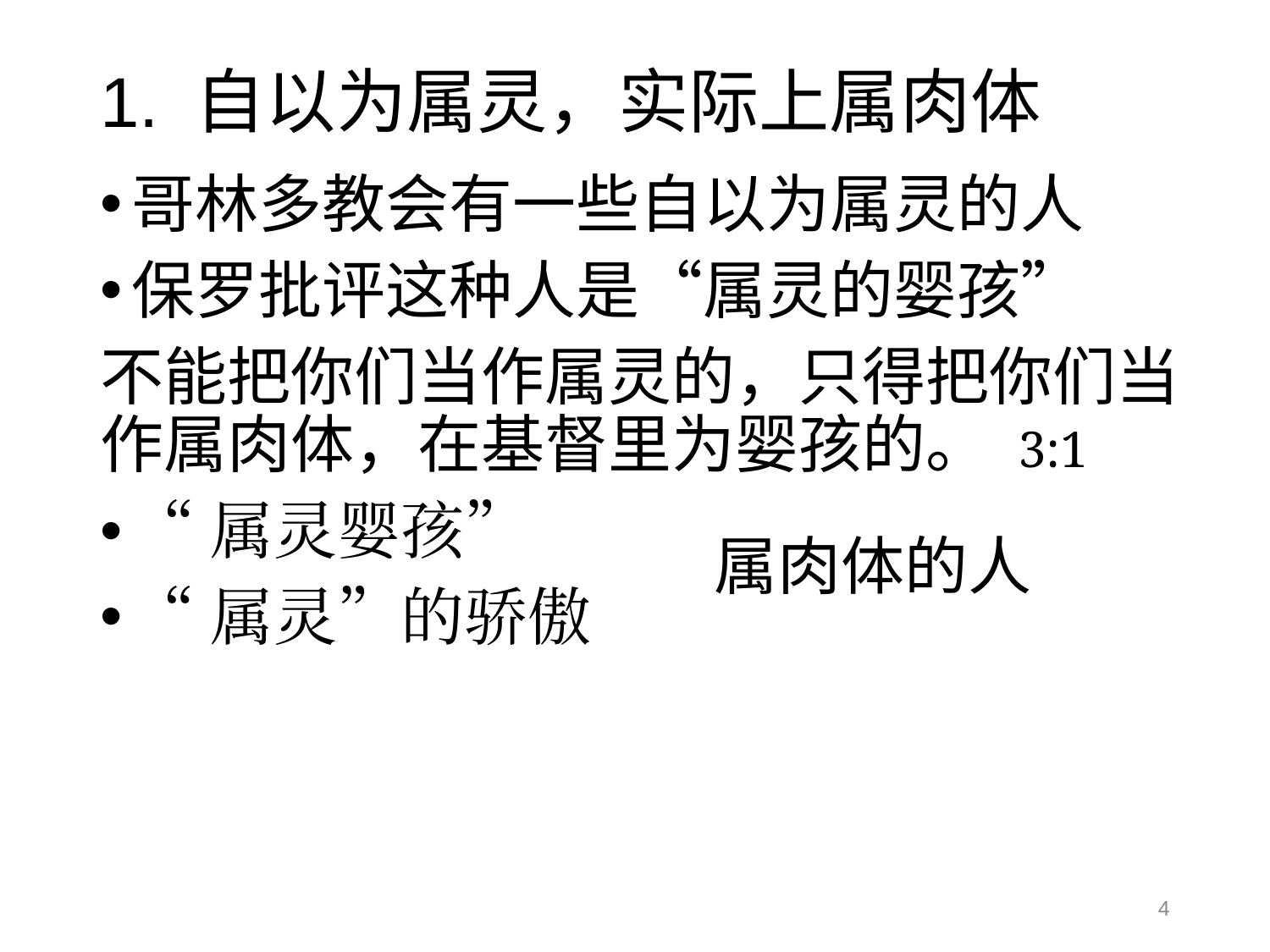

# 1. 自以为属灵，实际上属肉体
哥林多教会有一些自以为属灵的人
保罗批评这种人是“属灵的婴孩”
不能把你们当作属灵的，只得把你们当作属肉体，在基督里为婴孩的。 3:1
“属灵婴孩”
“属灵”的骄傲
属肉体的人
4